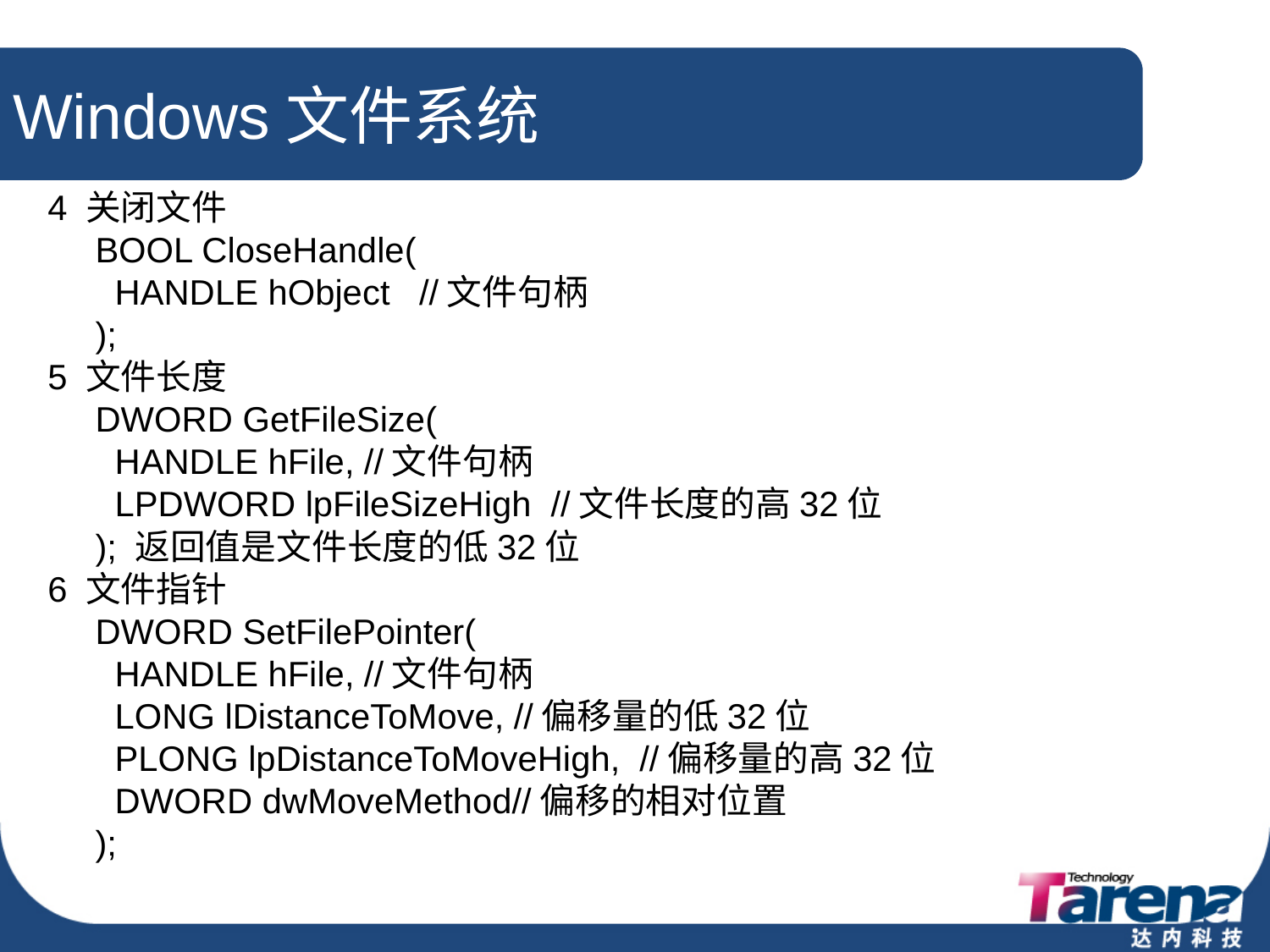

# Windows文件系统
4 关闭文件
	BOOL CloseHandle(
	  HANDLE hObject   //文件句柄
	);
5 文件长度
	DWORD GetFileSize(
	  HANDLE hFile, //文件句柄
	  LPDWORD lpFileSizeHigh  //文件长度的高32位
	); 返回值是文件长度的低32位
6 文件指针
	DWORD SetFilePointer(
	  HANDLE hFile, //文件句柄
	  LONG lDistanceToMove, //偏移量的低32位
	  PLONG lpDistanceToMoveHigh,  //偏移量的高32位
	  DWORD dwMoveMethod//偏移的相对位置
	);